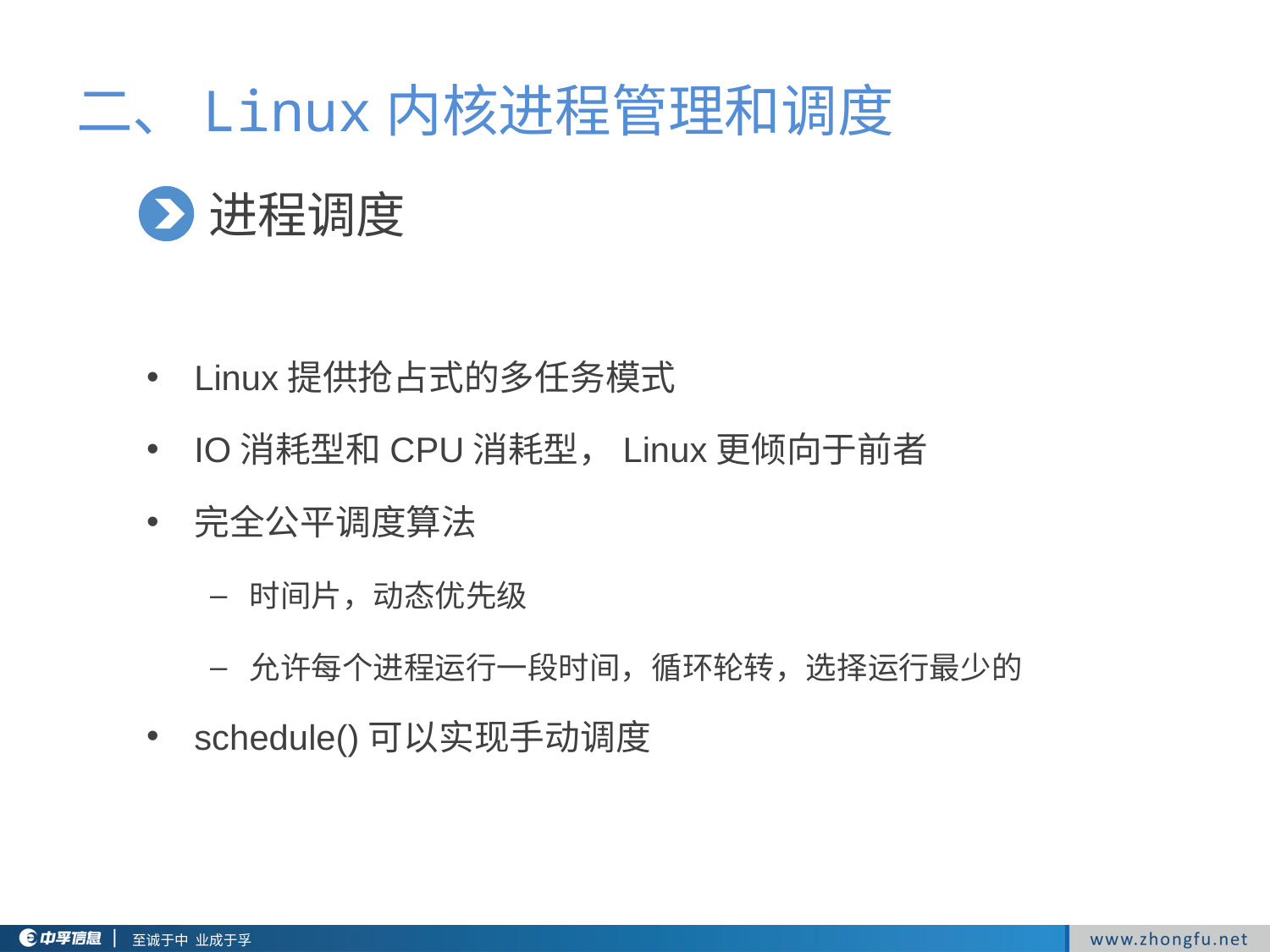

二、Linux内核进程管理和调度
进程调度

Linux提供抢占式的多任务模式
IO消耗型和CPU消耗型，Linux更倾向于前者
完全公平调度算法
时间片，动态优先级
允许每个进程运行一段时间，循环轮转，选择运行最少的
schedule()可以实现手动调度